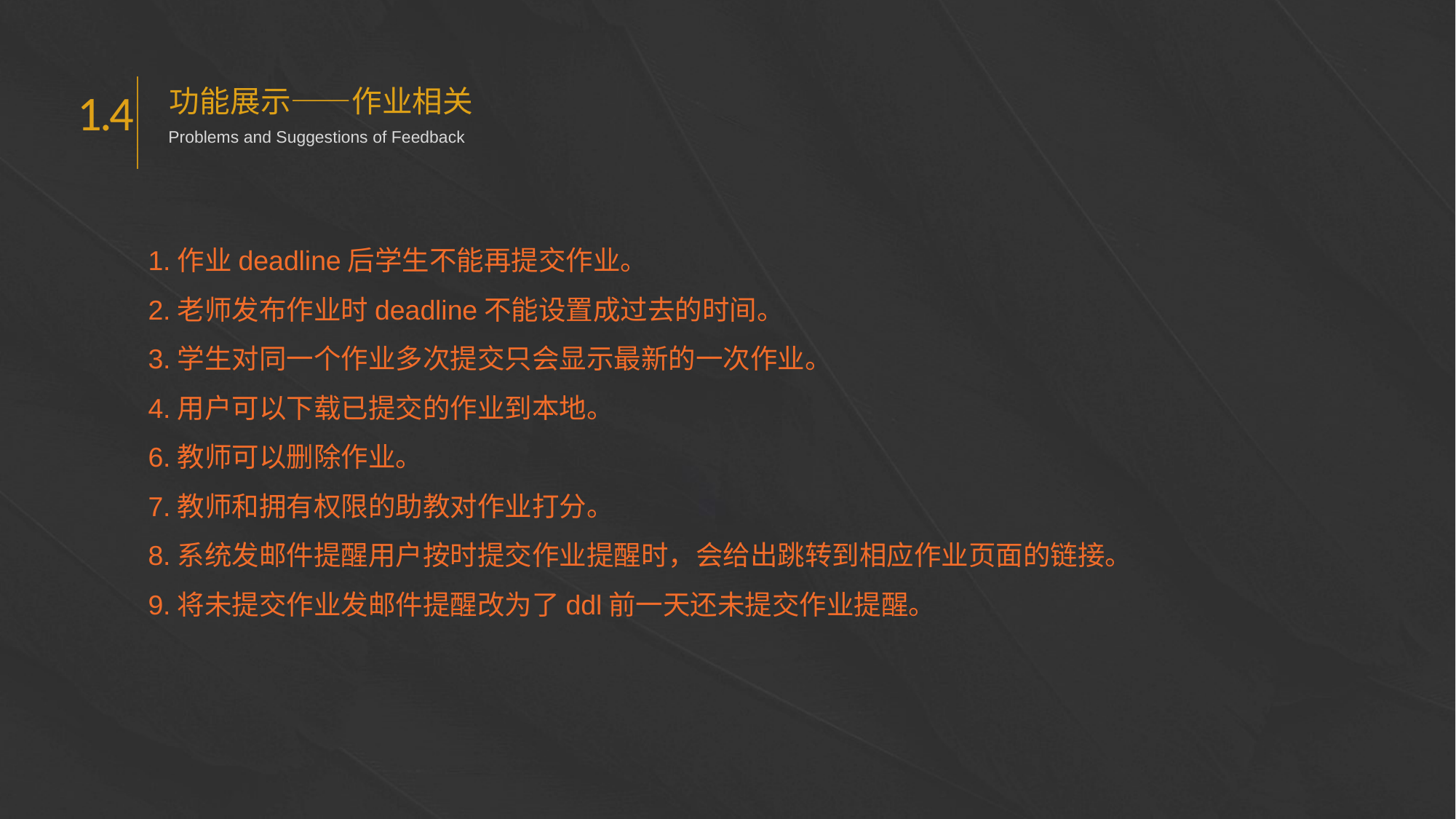

功能展示——作业相关
Problems and Suggestions of Feedback
1.4

e7d195523061f1c0205959036996ad55c215b892a7aac5c0B9ADEF7896FB48F2EF97163A2DE1401E1875DEDC438B7864AD24CA23553DBBBD975DAF4CAD4A2592689FFB6CEE59FFA55B2702D0E5EE29CDFC0DD98BC7D6A39A64D3162AEA17DB19B9B9A87D0E9A0C5838999CD047764B32476FB53FC54D3671B43638F8C25D9EC95BB52BCC6C1CB3F6DE41EB0266A54822
1.作业deadline后学生不能再提交作业。
2.老师发布作业时deadline不能设置成过去的时间。
3.学生对同一个作业多次提交只会显示最新的一次作业。
4.用户可以下载已提交的作业到本地。
6.教师可以删除作业。
7.教师和拥有权限的助教对作业打分。
8.系统发邮件提醒用户按时提交作业提醒时，会给出跳转到相应作业页面的链接。
9.将未提交作业发邮件提醒改为了ddl前一天还未提交作业提醒。